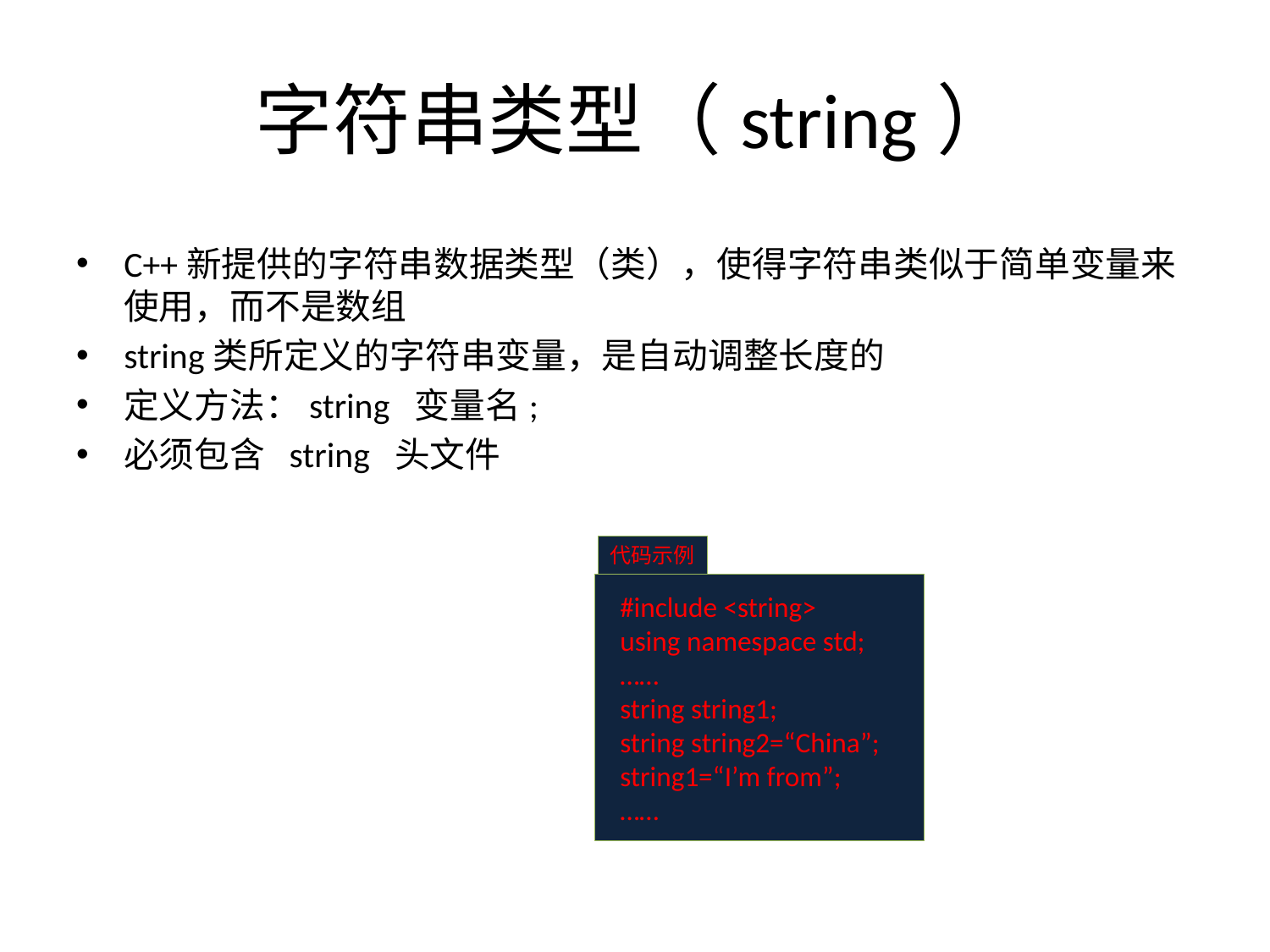

# 字符串类型（string）
C++新提供的字符串数据类型（类），使得字符串类似于简单变量来使用，而不是数组
string类所定义的字符串变量，是自动调整长度的
定义方法：string  变量名;
必须包含  string  头文件
代码示例
#include <string>
using namespace std;
……
string string1;
string string2=“China”;
string1=“I’m from”;
……